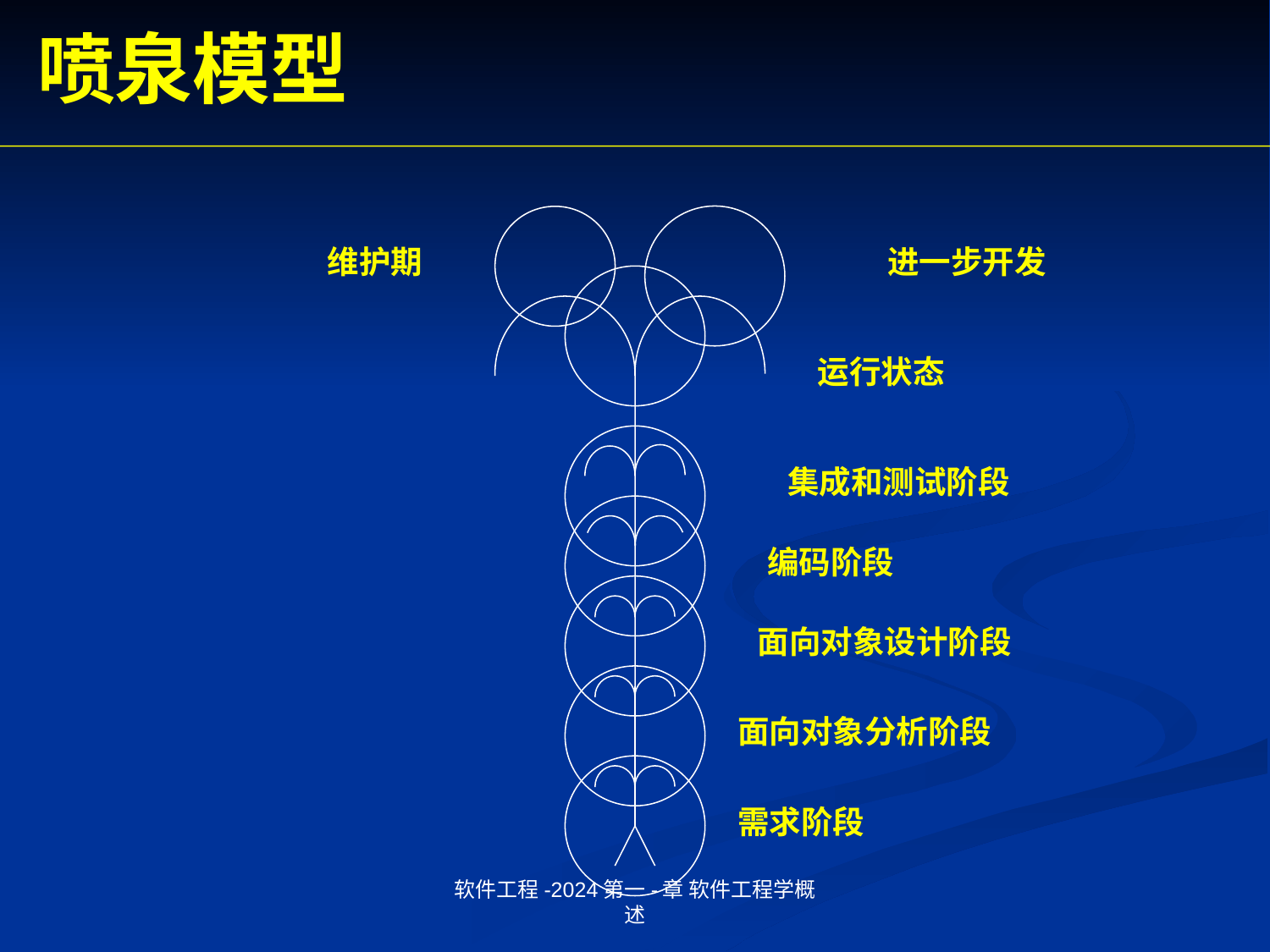

喷泉模型

维护期
进一步开发

运行状态

集成和测试阶段

编码阶段

面向对象设计阶段

面向对象分析阶段

需求阶段

软件工程-2024第一-章 软件工程学概述
105